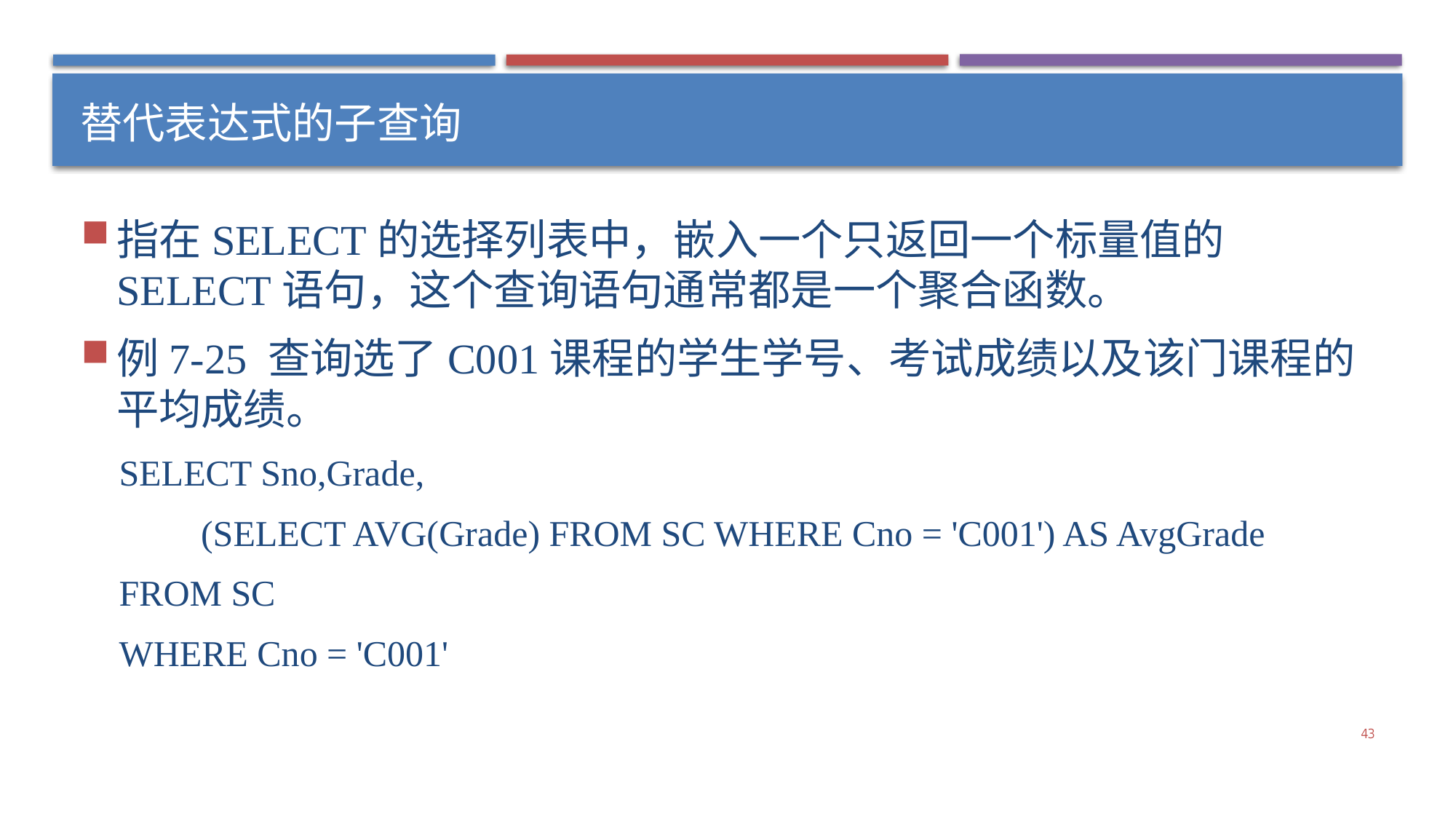

# 替代表达式的子查询
指在SELECT的选择列表中，嵌入一个只返回一个标量值的SELECT语句，这个查询语句通常都是一个聚合函数。
例7-25 查询选了C001课程的学生学号、考试成绩以及该门课程的平均成绩。
SELECT Sno,Grade,
         (SELECT AVG(Grade) FROM SC WHERE Cno = 'C001') AS AvgGrade
FROM SC
WHERE Cno = 'C001'
43